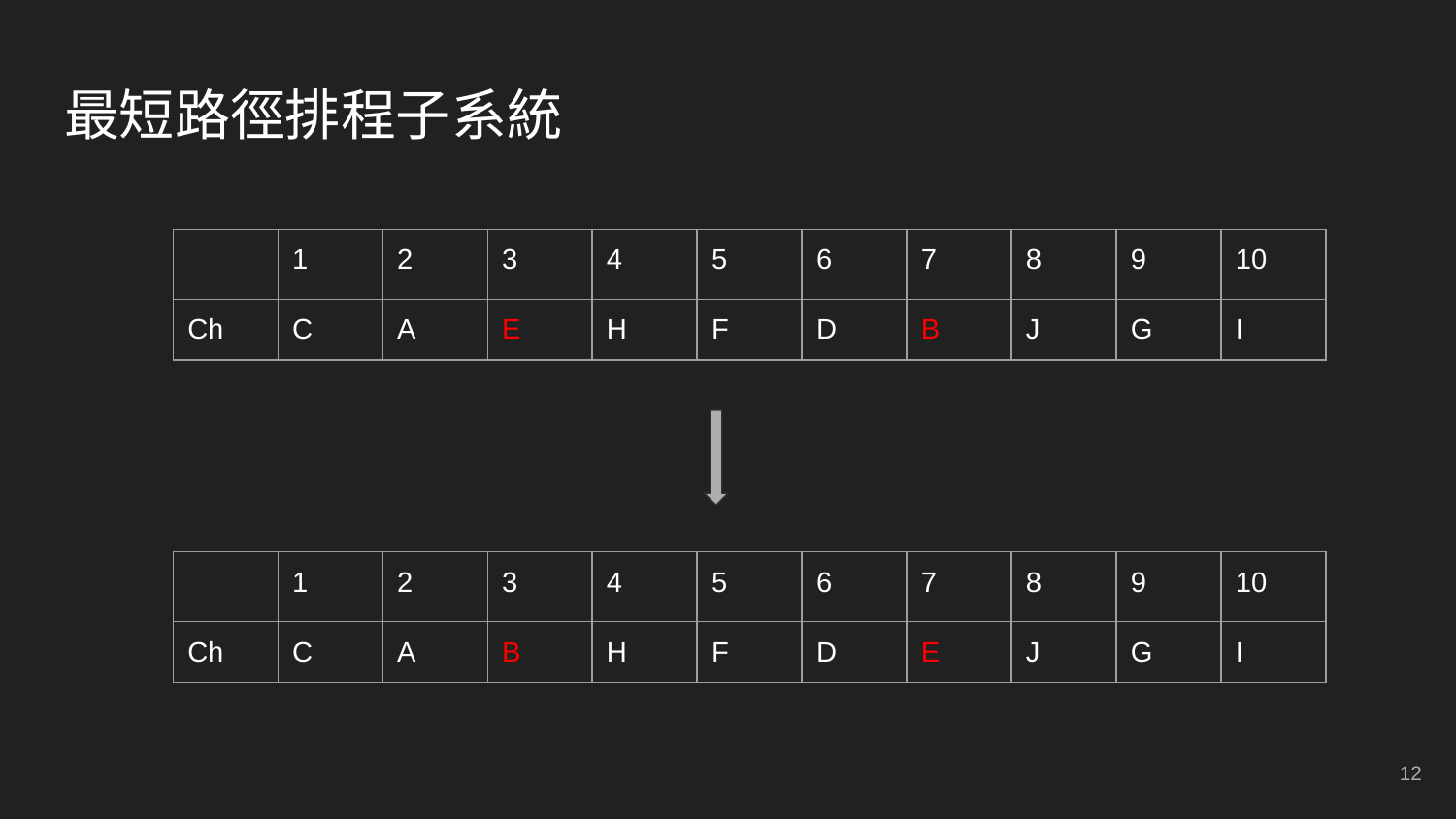

# 最短路徑排程子系統
|  | 1 | 2 | 3 | 4 | 5 | 6 | 7 | 8 | 9 | 10 |
| --- | --- | --- | --- | --- | --- | --- | --- | --- | --- | --- |
| Ch | C | A | E | H | F | D | B | J | G | I |

|  | 1 | 2 | 3 | 4 | 5 | 6 | 7 | 8 | 9 | 10 |
| --- | --- | --- | --- | --- | --- | --- | --- | --- | --- | --- |
| Ch | C | A | B | H | F | D | E | J | G | I |
12